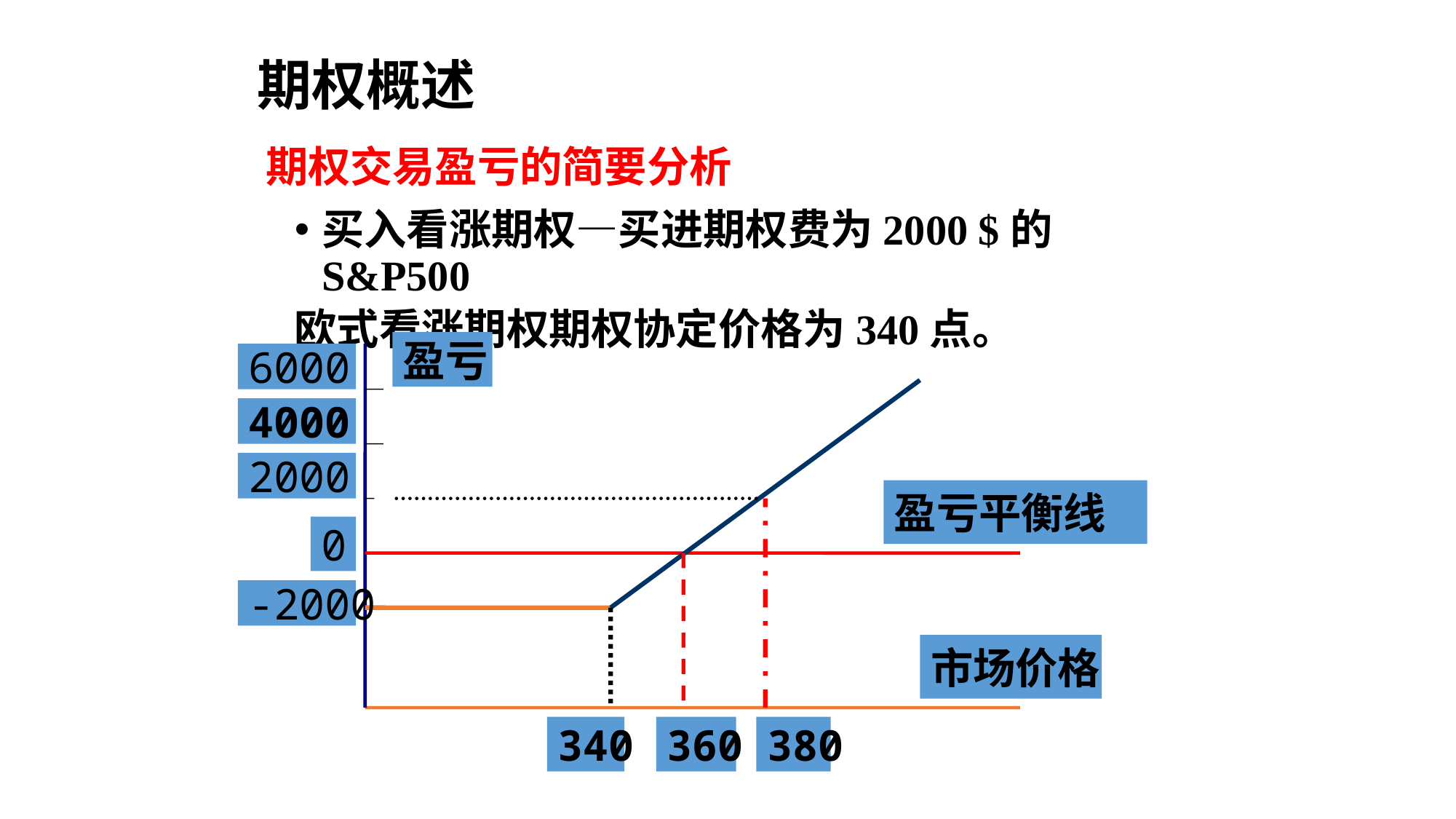

# 期权概述
期权交易盈亏的简要分析
买入看涨期权—买进期权费为2000 $的S&P500
欧式看涨期权期权协定价格为340点。
盈亏
6000

4000

2000
盈亏平衡线

0

-2000

市场价格

340
360
380